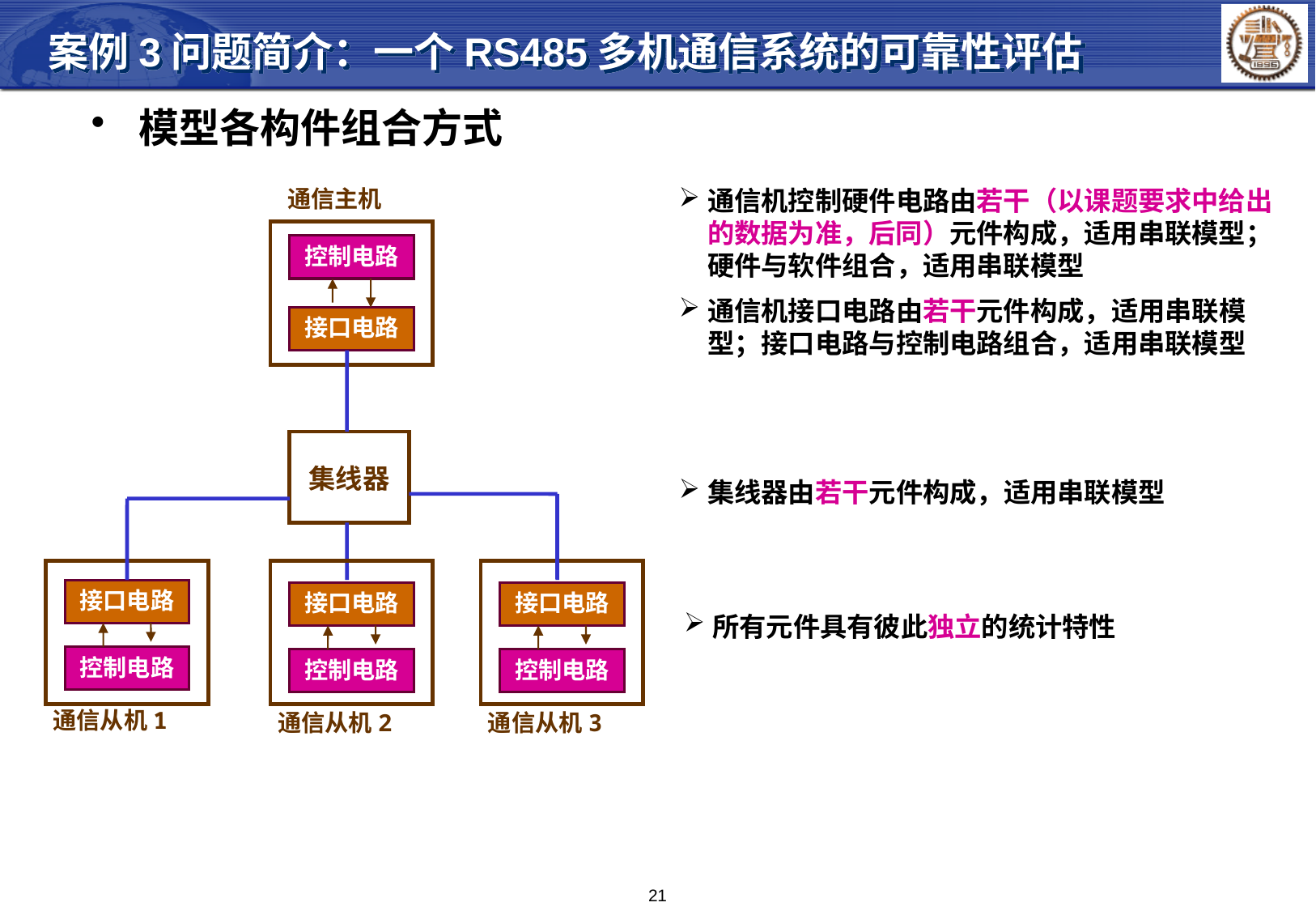

案例3问题简介：一个RS485多机通信系统的可靠性评估
 模型各构件组合方式
通信主机
通信机控制硬件电路由若干（以课题要求中给出的数据为准，后同）元件构成，适用串联模型；硬件与软件组合，适用串联模型

控制电路

通信机接口电路由若干元件构成，适用串联模型；接口电路与控制电路组合，适用串联模型
接口电路

集线器
集线器由若干元件构成，适用串联模型

接口电路

控制电路
通信从机1

接口电路
接口电路
所有元件具有彼此独立的统计特性

控制电路
控制电路
通信从机2
通信从机3
21